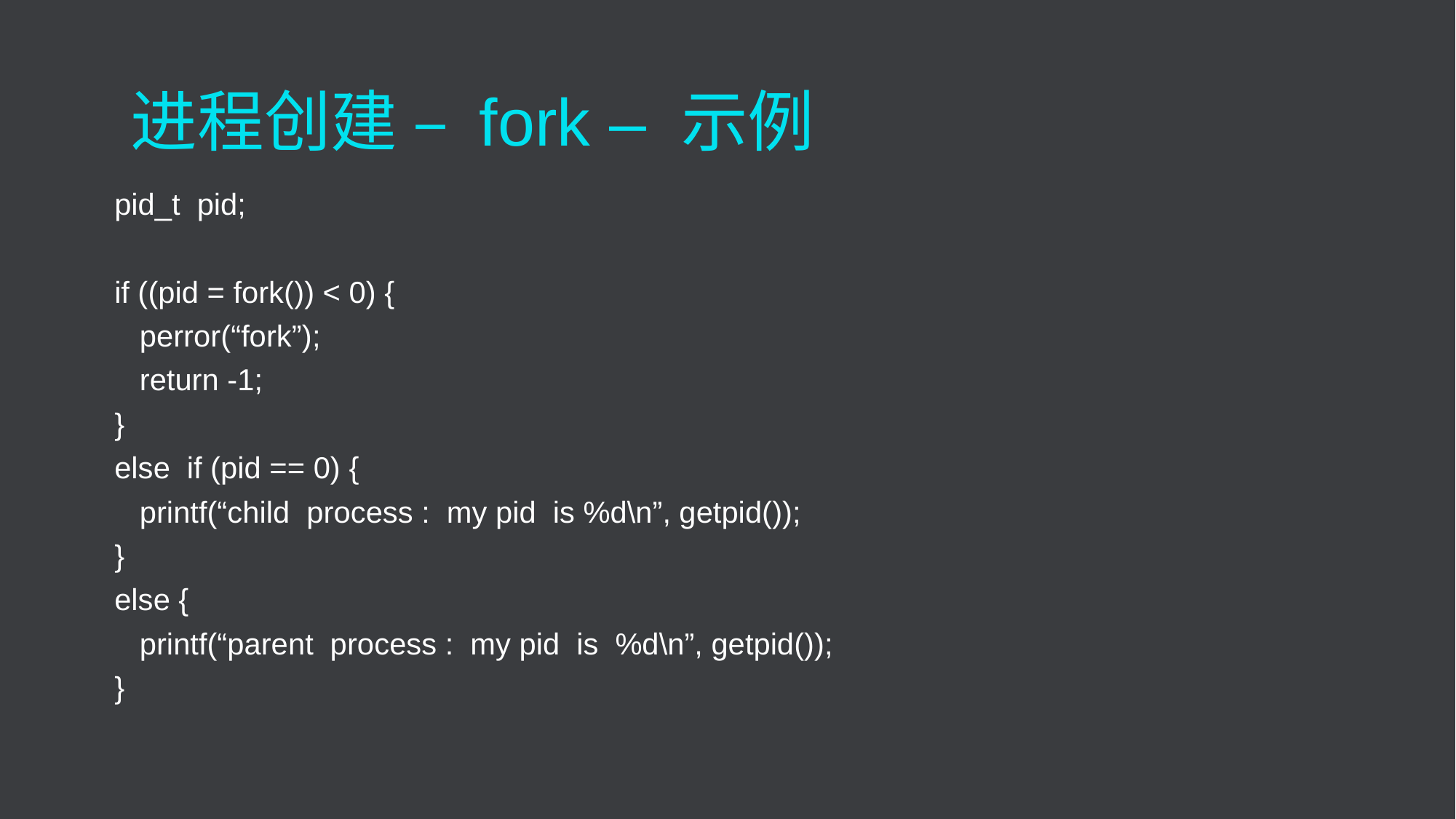

进程创建 – fork – 示例
  pid_t  pid;

  if ((pid = fork()) < 0) {
     perror(“fork”);
     return -1;
  }
  else  if (pid == 0) {
     printf(“child  process :  my pid  is %d\n”, getpid());
  }
  else {
     printf(“parent  process :  my pid  is  %d\n”, getpid());
  }